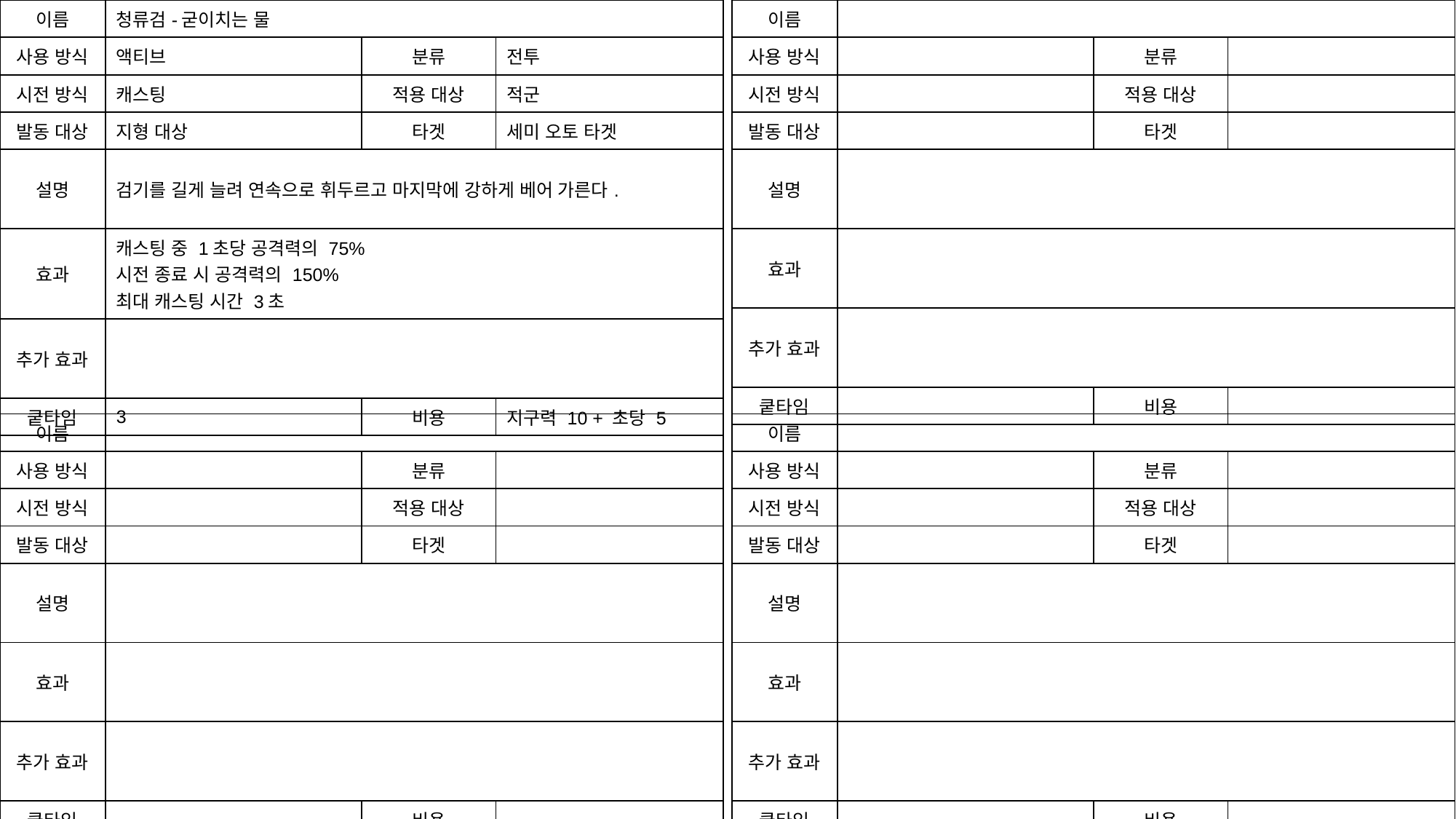

| 이름 | 청류검-굳이치는 물 |  |  |
| --- | --- | --- | --- |
| 사용 방식 | 액티브 | 분류 | 전투 |
| 시전 방식 | 캐스팅 | 적용 대상 | 적군 |
| 발동 대상 | 지형 대상 | 타겟 | 세미 오토 타겟 |
| 설명 | 검기를 길게 늘려 연속으로 휘두르고 마지막에 강하게 베어 가른다. |  |  |
| 효과 | 캐스팅 중 1초당 공격력의 75% 시전 종료 시 공격력의 150% 최대 캐스팅 시간 3초 |  |  |
| 추가 효과 |  |  |  |
| 쿹타임 | 3 | 비용 | 지구력 10 + 초당 5 |
| 이름 |  |  |  |
| --- | --- | --- | --- |
| 사용 방식 |  | 분류 |  |
| 시전 방식 |  | 적용 대상 |  |
| 발동 대상 |  | 타겟 |  |
| 설명 |  |  |  |
| 효과 |  |  |  |
| 추가 효과 |  |  |  |
| 쿹타임 |  | 비용 |  |
| 이름 |  |  |  |
| --- | --- | --- | --- |
| 사용 방식 |  | 분류 |  |
| 시전 방식 |  | 적용 대상 |  |
| 발동 대상 |  | 타겟 |  |
| 설명 |  |  |  |
| 효과 |  |  |  |
| 추가 효과 |  |  |  |
| 쿹타임 |  | 비용 |  |
| 이름 |  |  |  |
| --- | --- | --- | --- |
| 사용 방식 |  | 분류 |  |
| 시전 방식 |  | 적용 대상 |  |
| 발동 대상 |  | 타겟 |  |
| 설명 |  |  |  |
| 효과 |  |  |  |
| 추가 효과 |  |  |  |
| 쿹타임 |  | 비용 |  |